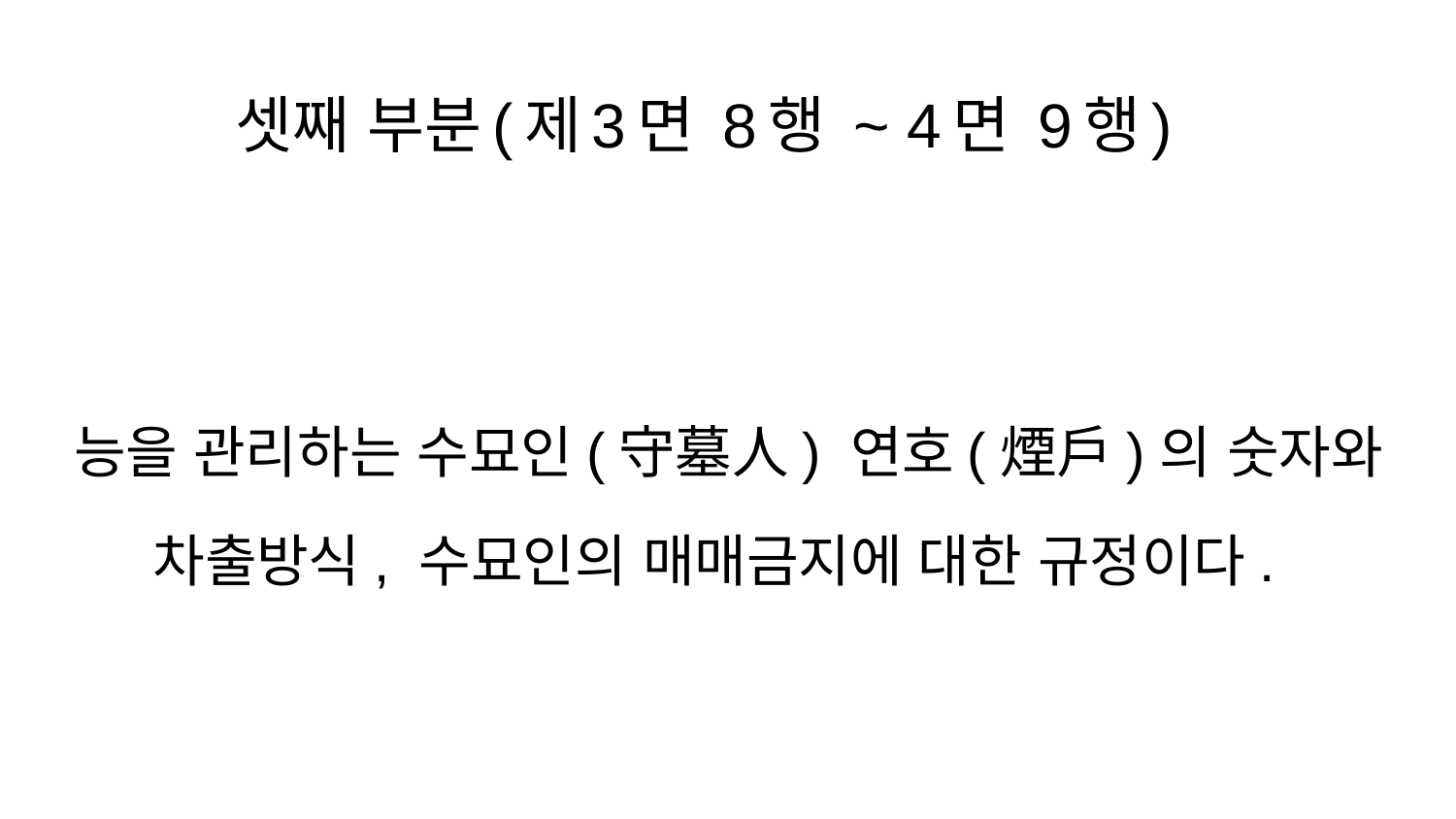

# 셋째 부분(제3면 8행 ~ 4면 9행)

 능을 관리하는 수묘인(守墓人) 연호(煙戶)의 숫자와 차출방식, 수묘인의 매매금지에 대한 규정이다.